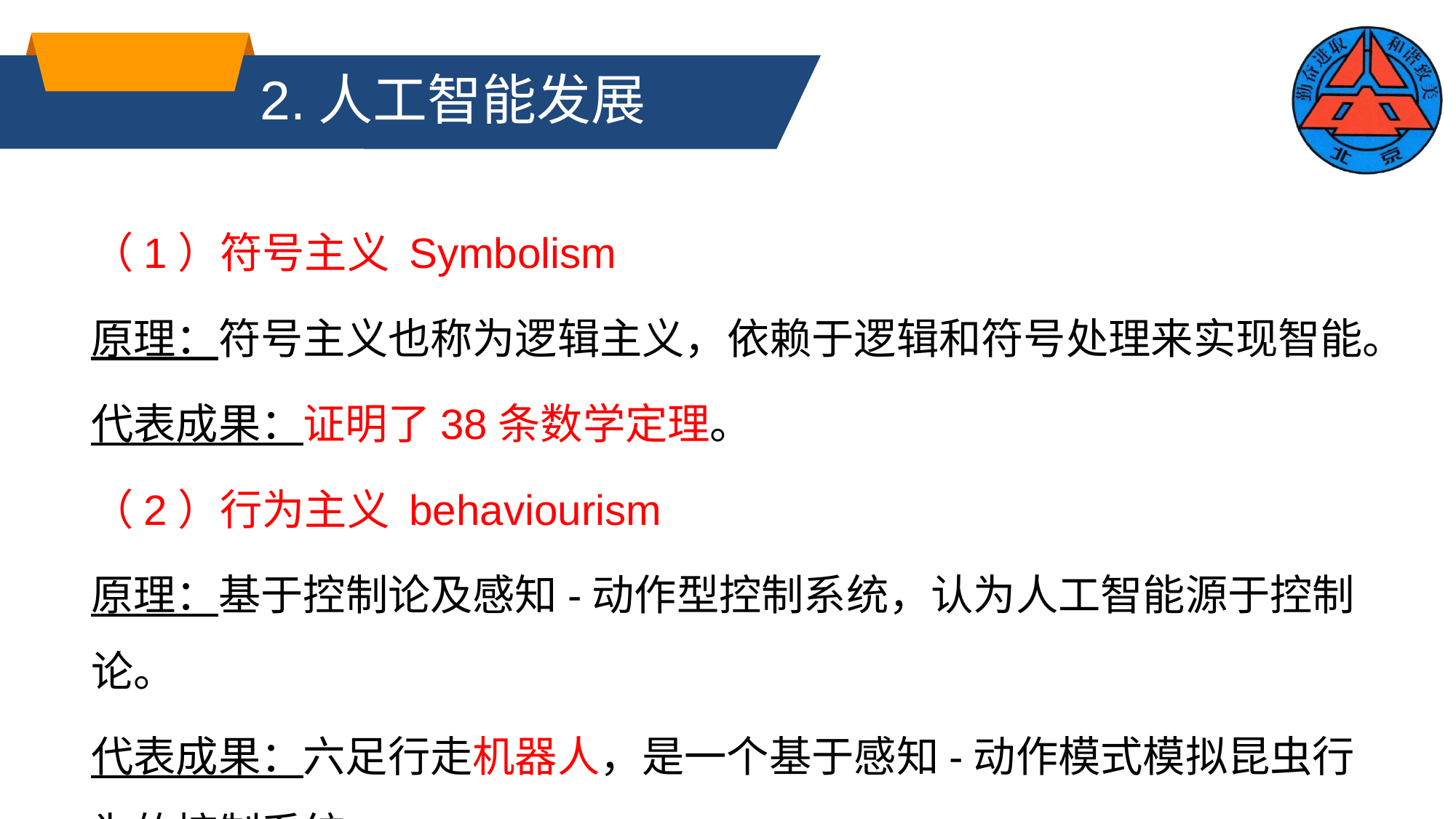

# 2.人工智能发展
（1）符号主义 Symbolism
原理：符号主义也称为逻辑主义，依赖于逻辑和符号处理来实现智能。
代表成果：证明了38条数学定理。
（2）行为主义 behaviourism
原理：基于控制论及感知-动作型控制系统，认为人工智能源于控制论。
代表成果：六足行走机器人，是一个基于感知-动作模式模拟昆虫行为的控制系统。